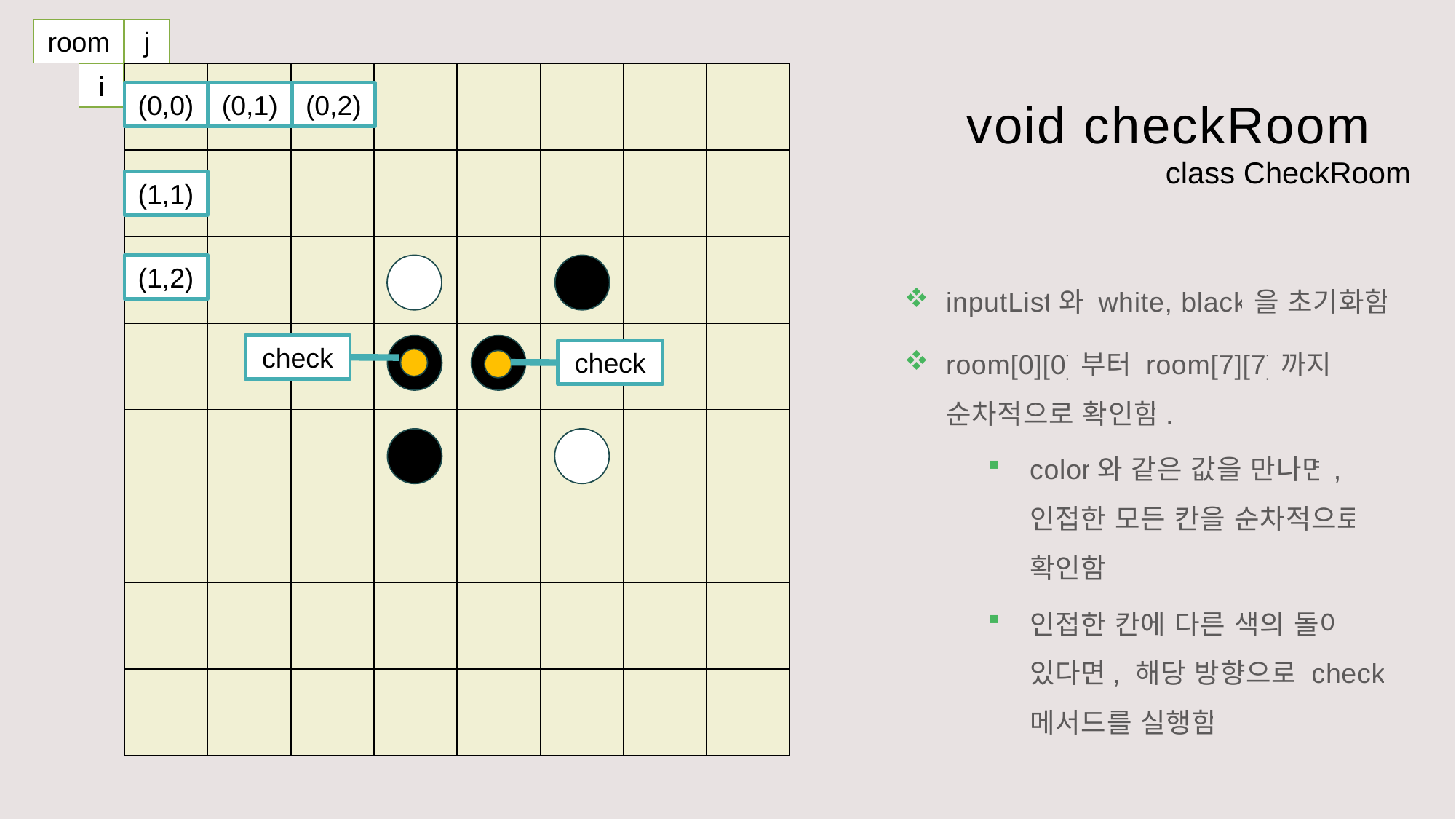

room
j
void checkRoom
class CheckRoom
i
|  |  |  |  |  |  |  |  |
| --- | --- | --- | --- | --- | --- | --- | --- |
|  |  |  |  |  |  |  |  |
|  |  |  |  |  |  |  |  |
|  |  |  |  |  |  |  |  |
|  |  |  |  |  |  |  |  |
|  |  |  |  |  |  |  |  |
|  |  |  |  |  |  |  |  |
|  |  |  |  |  |  |  |  |
(0,0)
(0,1)
(0,2)
(1,1)
inputList와 white, black을 초기화함
room[0][0]부터 room[7][7]까지 순차적으로 확인함.
color와 같은 값을 만나면, 인접한 모든 칸을 순차적으로 확인함
인접한 칸에 다른 색의 돌이 있다면, 해당 방향으로 check 메서드를 실행함
(1,2)

check

check